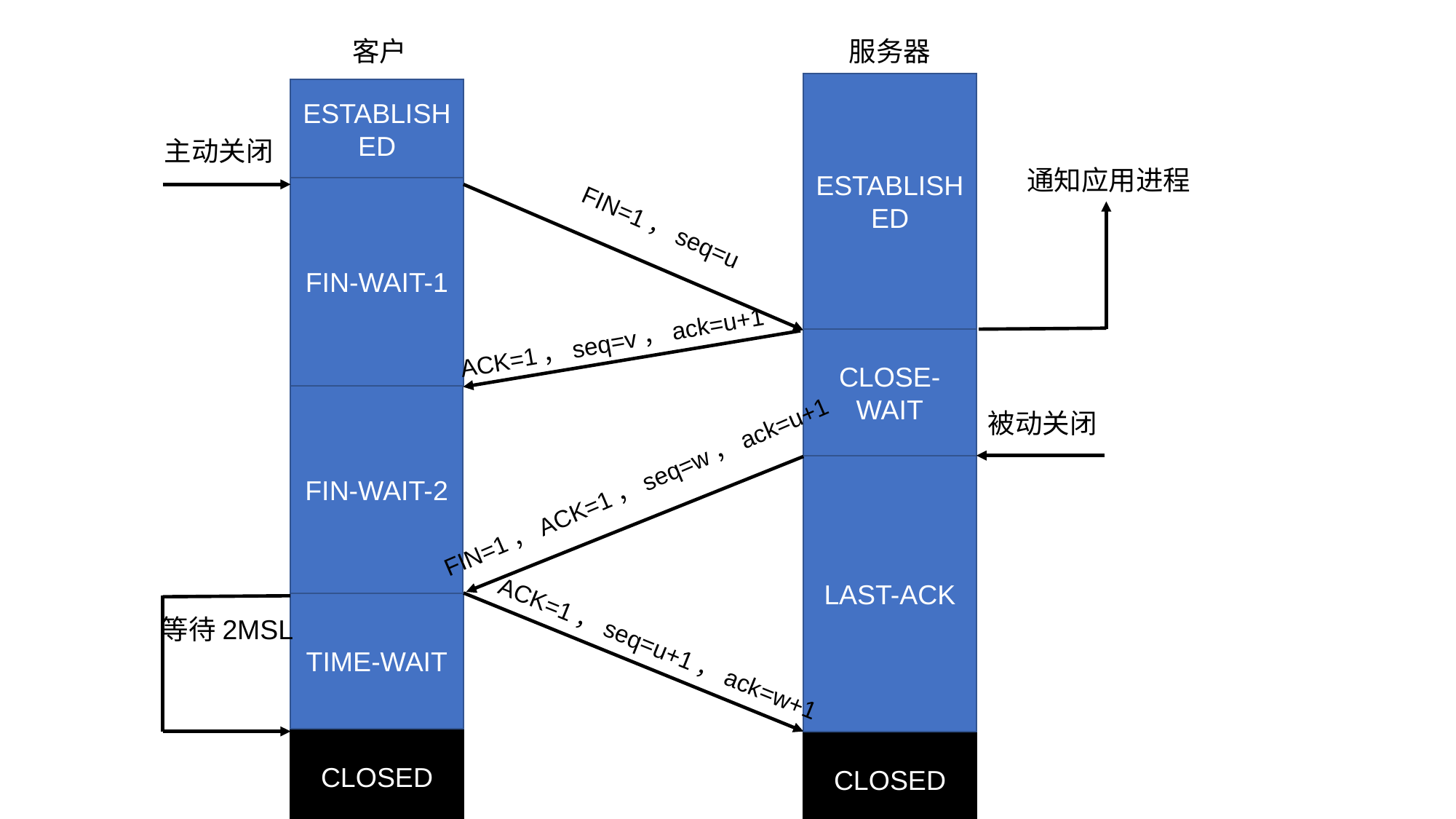

客户
服务器
ESTABLISHED
ESTABLISHED
主动关闭
通知应用进程
FIN-WAIT-1
FIN=1，seq=u
ACK=1，seq=v，ack=u+1
CLOSE-WAIT
FIN-WAIT-2
被动关闭
LAST-ACK
FIN=1，ACK=1，seq=w，ack=u+1
TIME-WAIT
等待2MSL
ACK=1，seq=u+1，ack=w+1
CLOSED
CLOSED